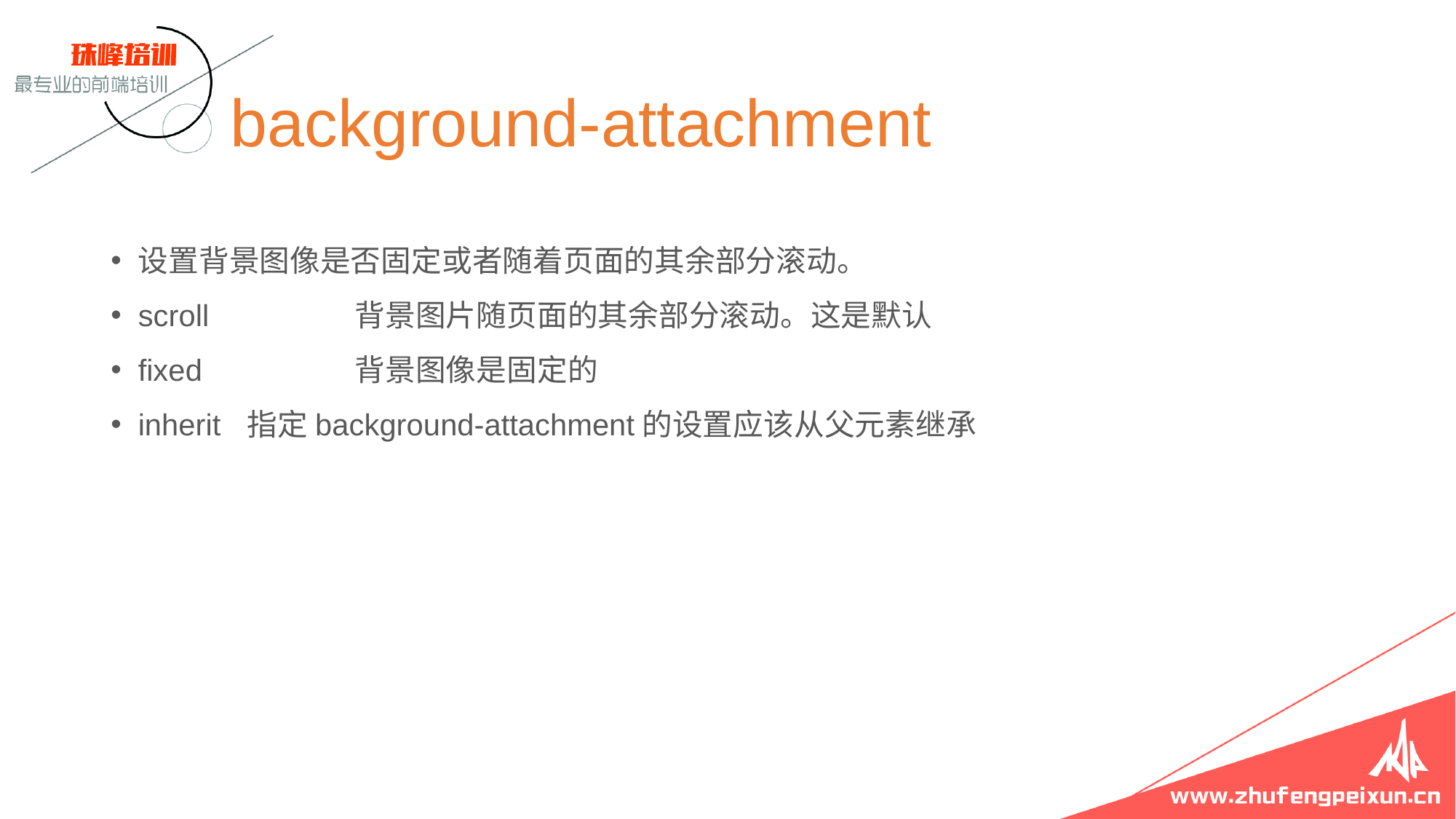

# background-attachment
设置背景图像是否固定或者随着页面的其余部分滚动。
scroll	            背景图片随页面的其余部分滚动。这是默认
fixed	            背景图像是固定的
inherit	指定background-attachment的设置应该从父元素继承